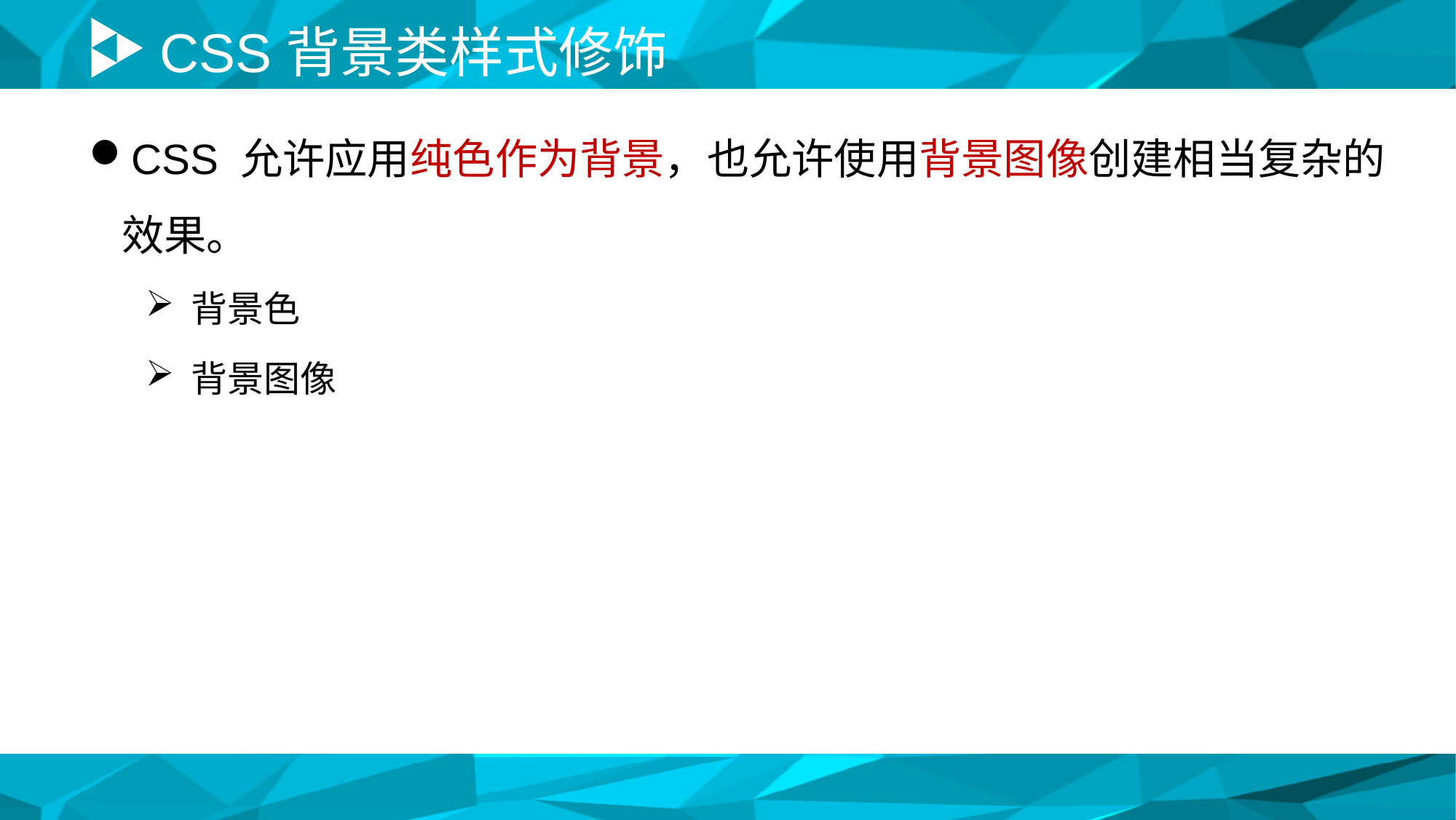

# CSS背景类样式修饰
CSS 允许应用纯色作为背景，也允许使用背景图像创建相当复杂的效果。
背景色
背景图像